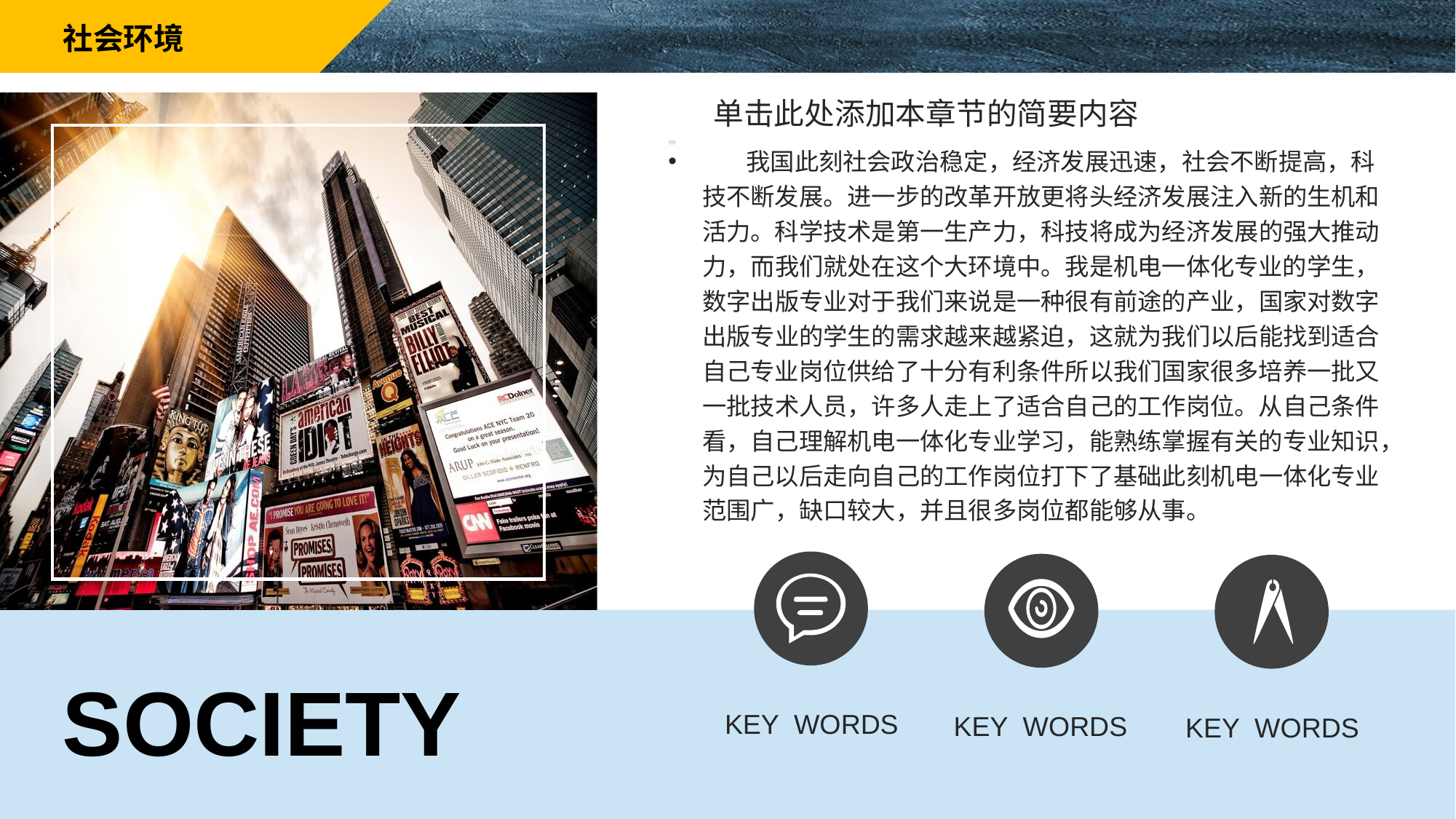

社会环境

单击此处添加本章节的简要内容

       我国此刻社会政治稳定，经济发展迅速，社会不断提高，科技不断发展。进一步的改革开放更将头经济发展注入新的生机和活力。科学技术是第一生产力，科技将成为经济发展的强大推动力，而我们就处在这个大环境中。我是机电一体化专业的学生，数字出版专业对于我们来说是一种很有前途的产业，国家对数字出版专业的学生的需求越来越紧迫，这就为我们以后能找到适合自己专业岗位供给了十分有利条件所以我们国家很多培养一批又一批技术人员，许多人走上了适合自己的工作岗位。从自己条件看，自己理解机电一体化专业学习，能熟练掌握有关的专业知识，为自己以后走向自己的工作岗位打下了基础此刻机电一体化专业范围广，缺口较大，并且很多岗位都能够从事。

SOCIETY
KEY  WORDS
KEY  WORDS
KEY  WORDS